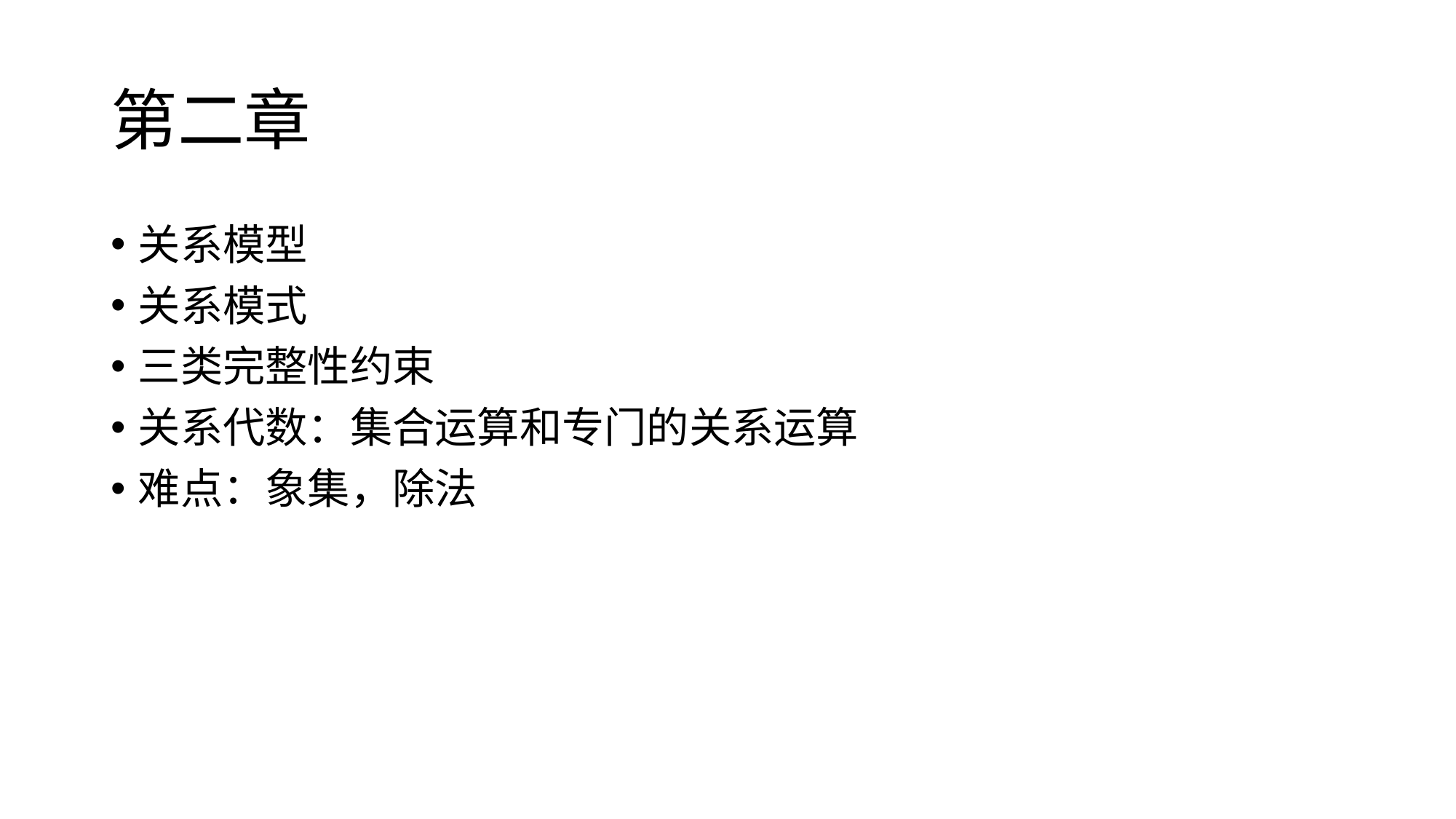

# 第二章
关系模型
关系模式
三类完整性约束
关系代数：集合运算和专门的关系运算
难点：象集，除法